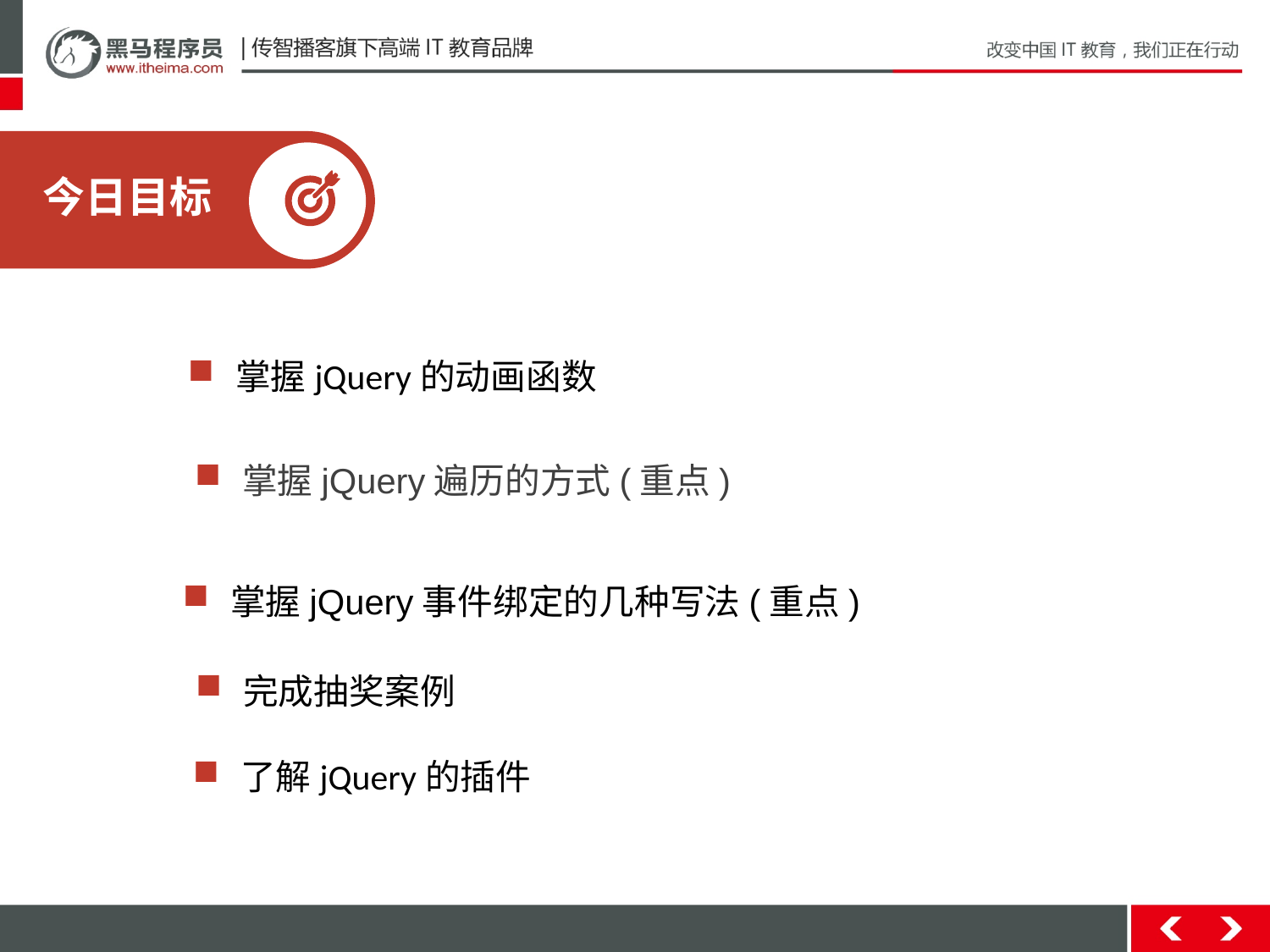

今日目标

掌握jQuery的动画函数
掌握jQuery遍历的方式(重点)
掌握jQuery事件绑定的几种写法(重点)
完成抽奖案例
了解jQuery的插件